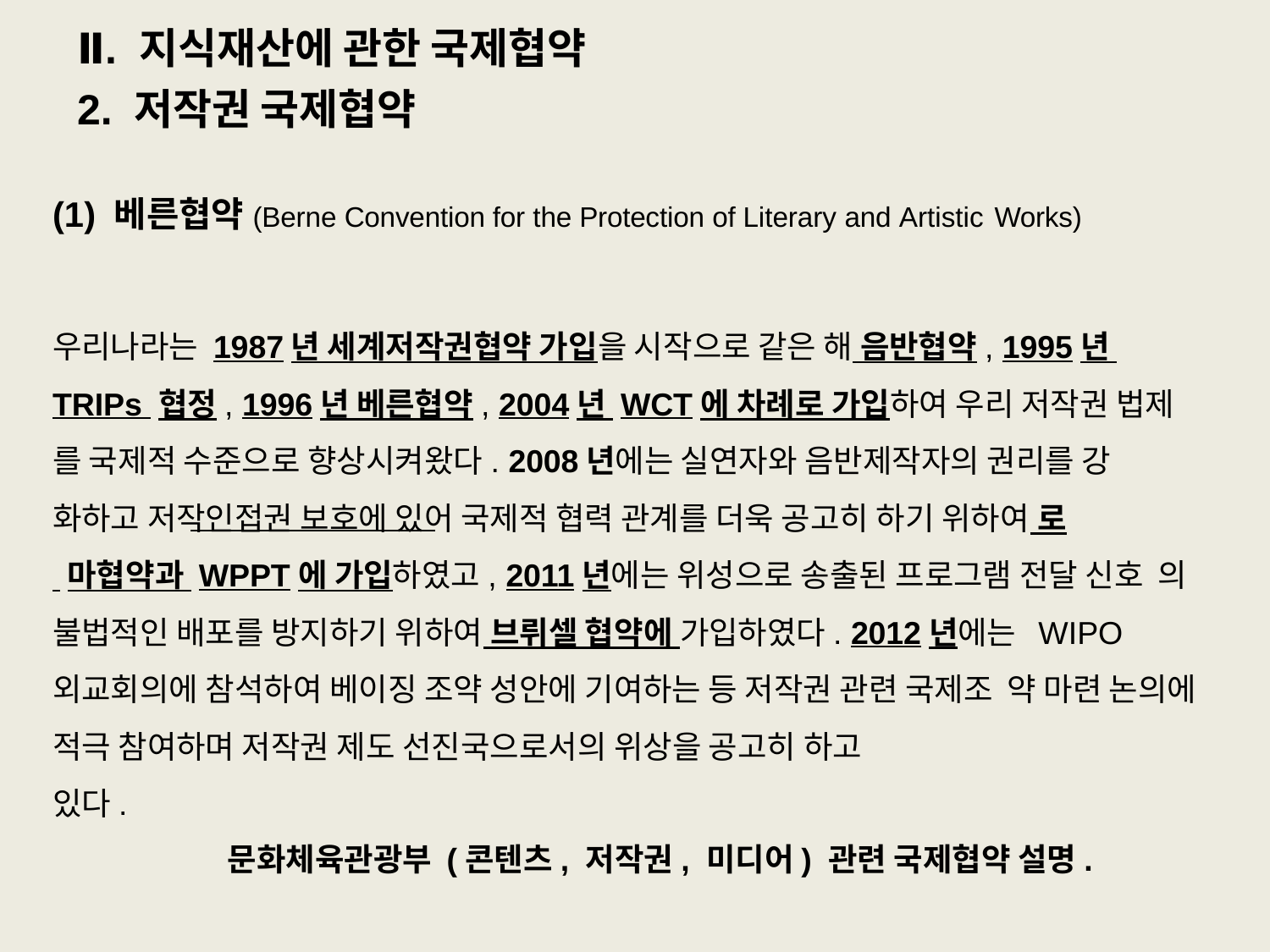

# Ⅱ. 지식재산에 관한 국제협약
2. 저작권 국제협약
(1) 베른협약(Berne Convention for the Protection of Literary and Artistic Works)

우리나라는 1987년 세계저작권협약 가입을 시작으로 같은 해 음반협약, 1995년  TRIPs 협정, 1996년 베른협약, 2004년 WCT에 차례로 가입하여 우리 저작권 법제  를 국제적 수준으로 향상시켜왔다. 2008년에는 실연자와 음반제작자의 권리를 강  화하고 저작인접권 보호에 있어 국제적 협력 관계를 더욱 공고히 하기 위하여 로
 마협약과 WPPT에 가입하였고, 2011년에는 위성으로 송출된 프로그램 전달 신호  의 불법적인 배포를 방지하기 위하여 브뤼셀 협약에 가입하였다. 2012년에는  WIPO 외교회의에 참석하여 베이징 조약 성안에 기여하는 등 저작권 관련 국제조  약 마련 논의에 적극 참여하며 저작권 제도 선진국으로서의 위상을 공고히 하고
있다.
문화체육관광부 (콘텐츠, 저작권, 미디어) 관련 국제협약 설명.